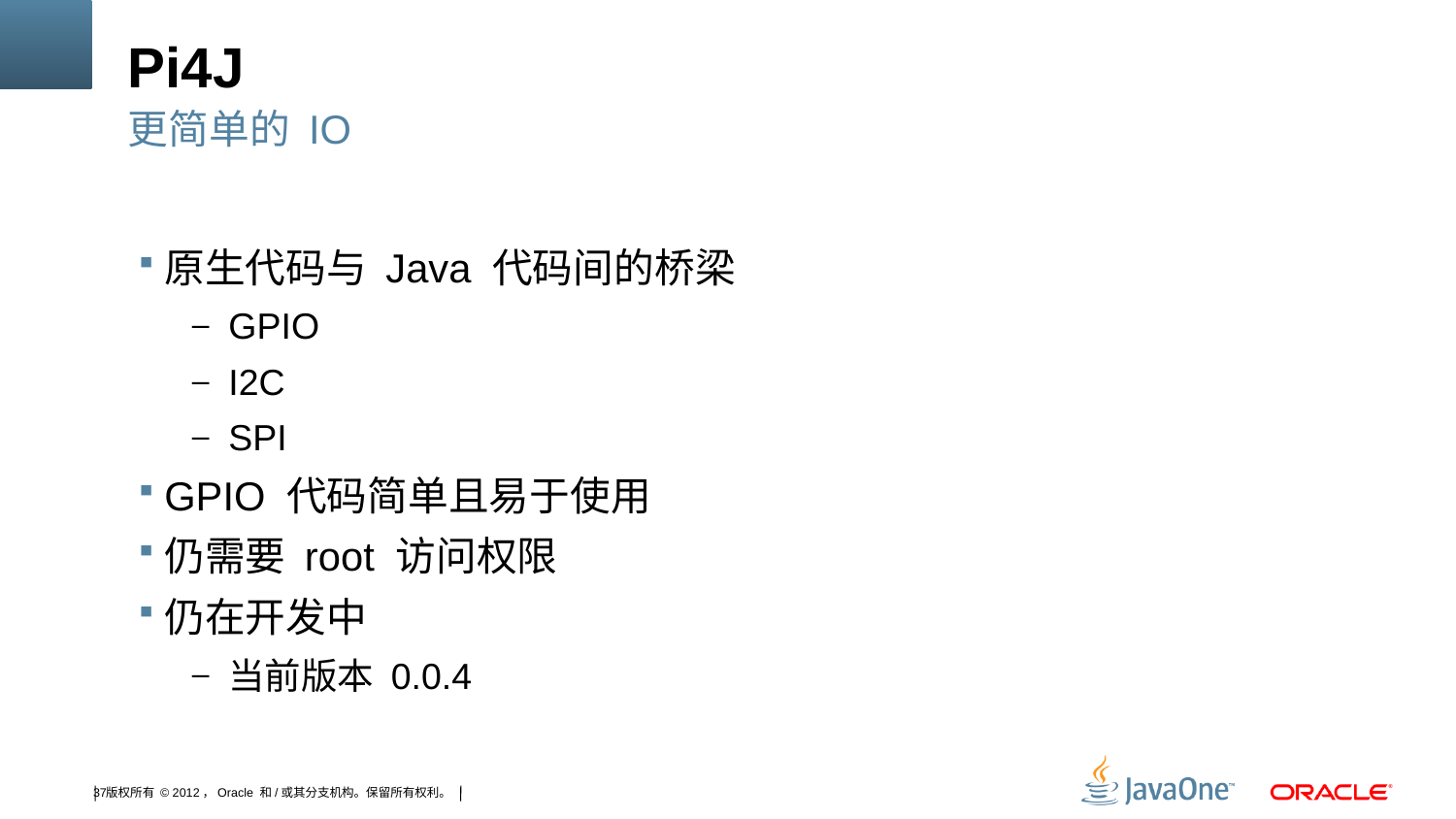

# Pi4J
更简单的 IO
原生代码与 Java 代码间的桥梁
GPIO
I2C
SPI
GPIO 代码简单且易于使用
仍需要 root 访问权限
仍在开发中
当前版本 0.0.4